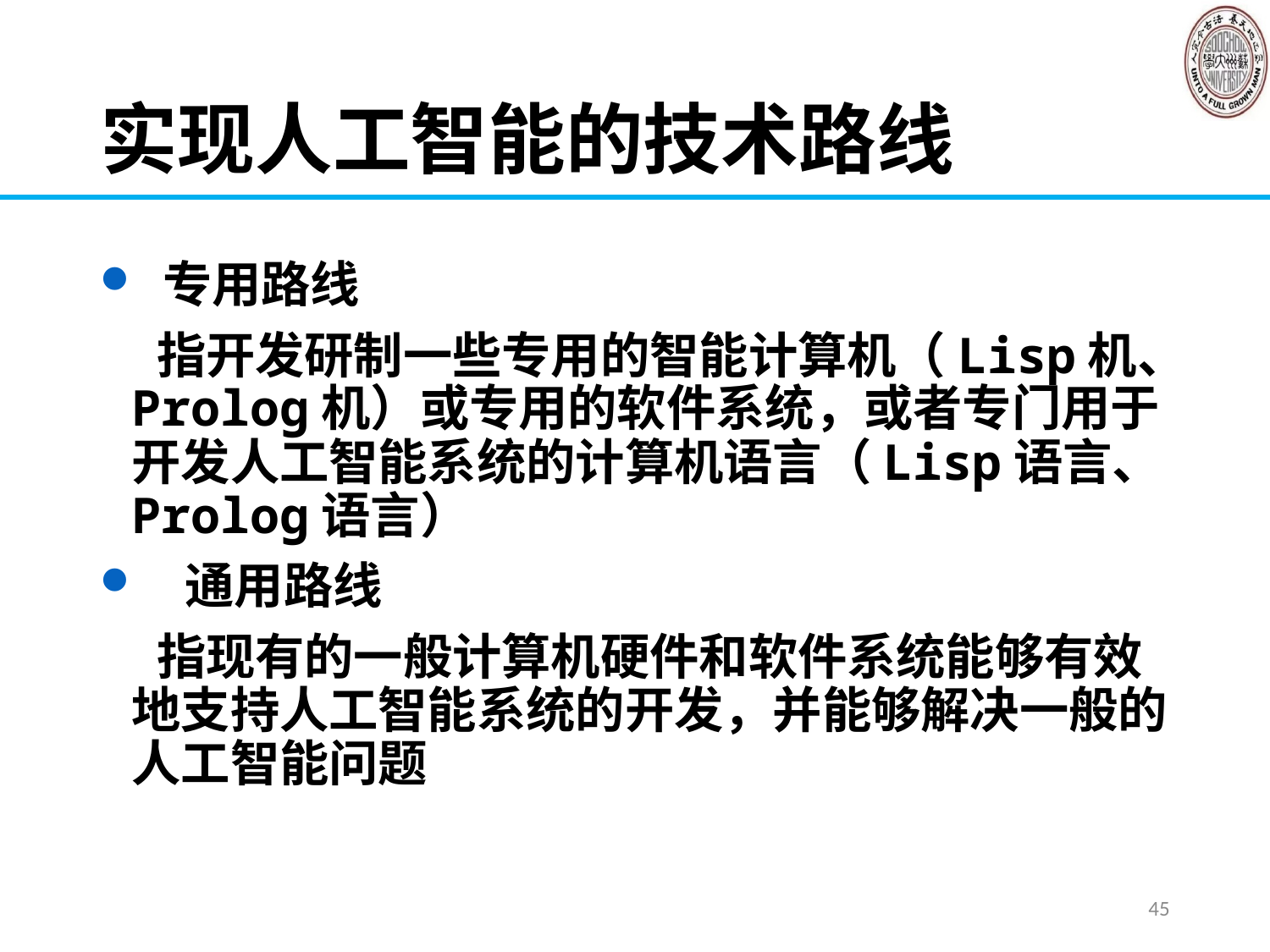

# 实现人工智能的技术路线
 专用路线
    指开发研制一些专用的智能计算机（Lisp机、Prolog机）或专用的软件系统，或者专门用于开发人工智能系统的计算机语言（Lisp语言、Prolog语言）
   通用路线
    指现有的一般计算机硬件和软件系统能够有效地支持人工智能系统的开发，并能够解决一般的人工智能问题
45